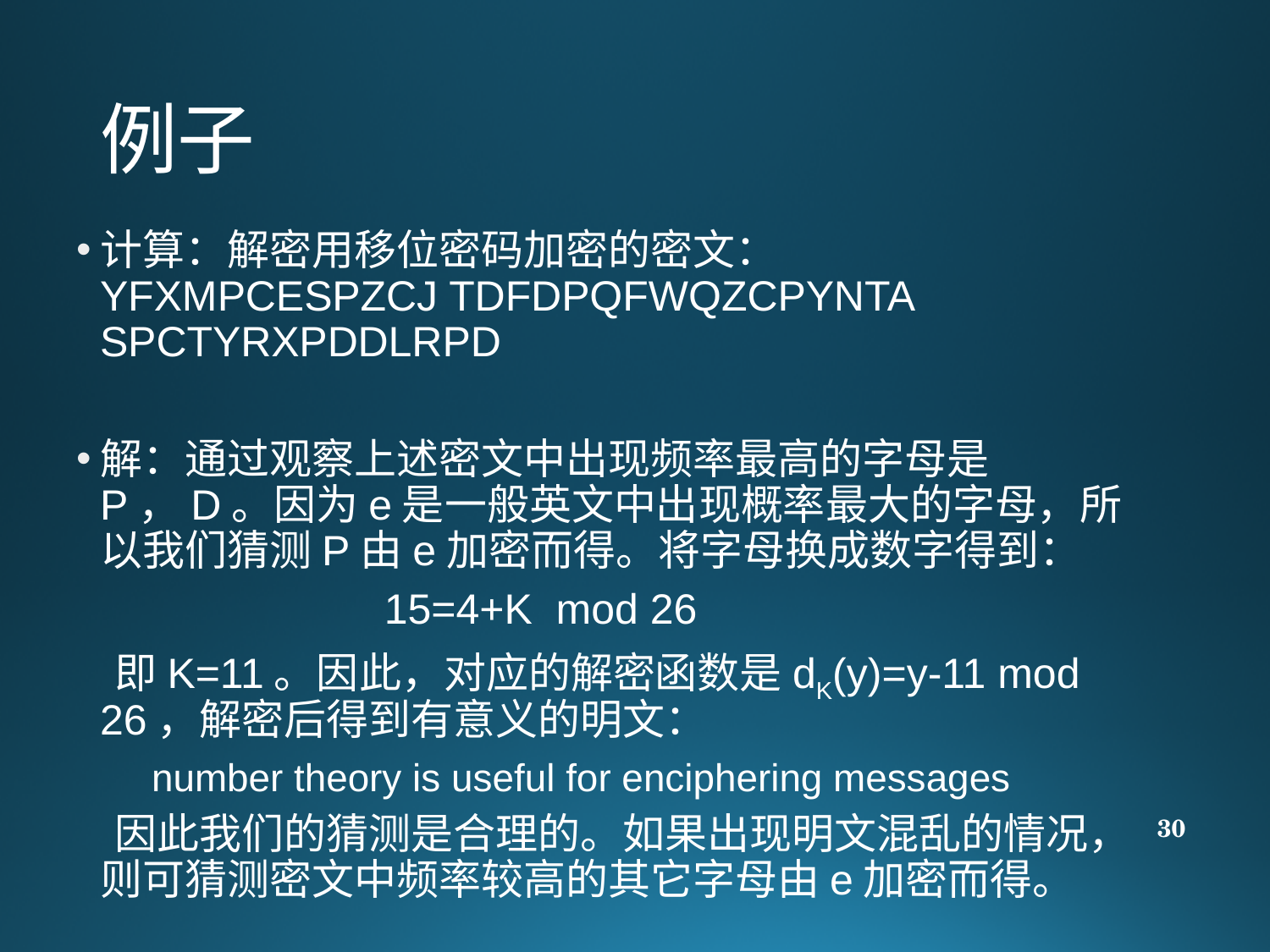

# 例子
计算：解密用移位密码加密的密文：YFXMPCESPZCJ TDFDPQFWQZCPYNTA SPCTYRXPDDLRPD

解：通过观察上述密文中出现频率最高的字母是P，D。因为e是一般英文中出现概率最大的字母，所以我们猜测P由e加密而得。将字母换成数字得到：
                          15=4+K  mod 26
   即K=11。因此，对应的解密函数是dK(y)=y-11 mod 26，解密后得到有意义的明文：
       number theory is useful for enciphering messages
   因此我们的猜测是合理的。如果出现明文混乱的情况，则可猜测密文中频率较高的其它字母由e加密而得。
30